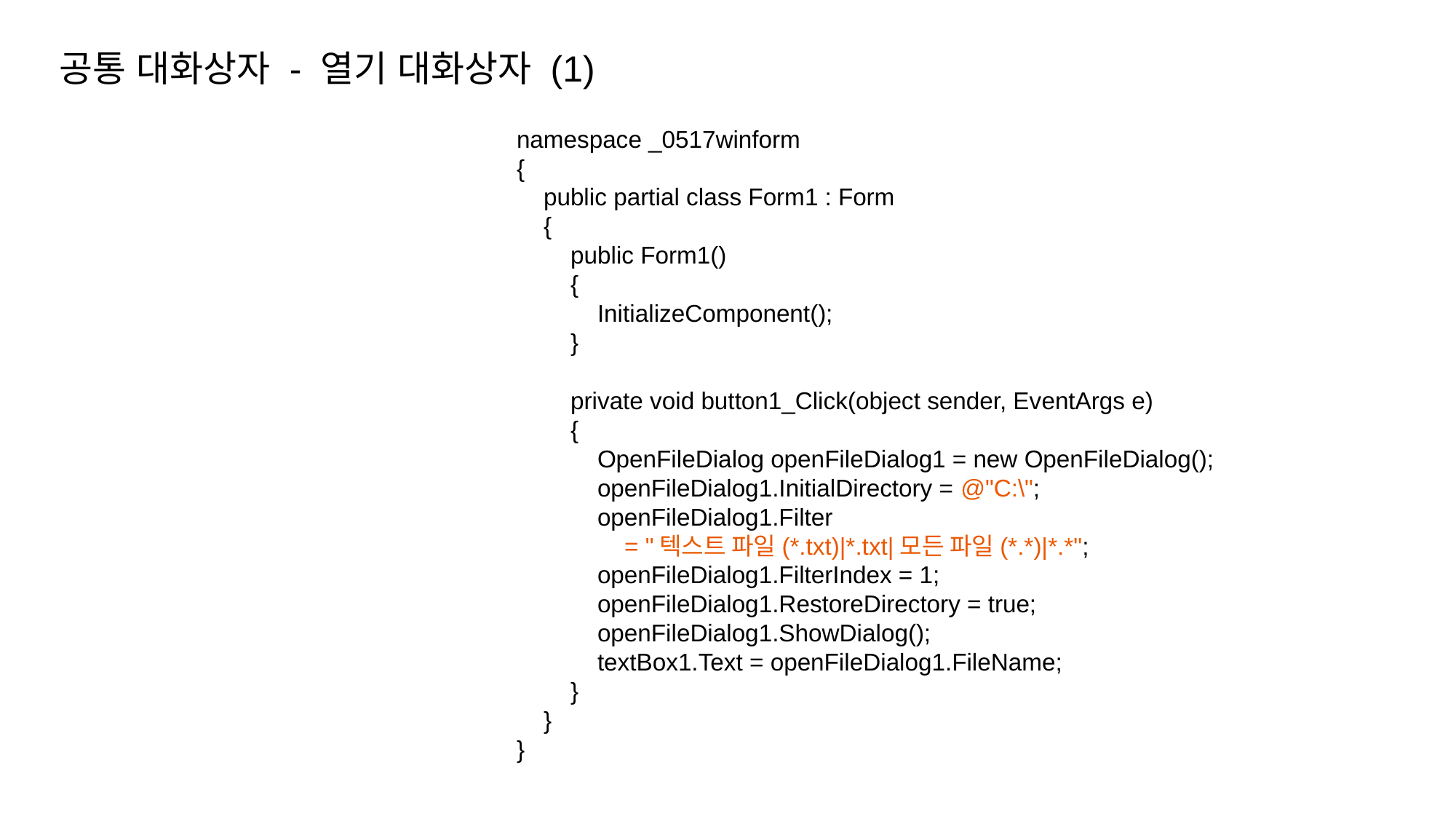

공통 대화상자 - 열기 대화상자 (1)
namespace _0517winform
{
    public partial class Form1 : Form
    {
        public Form1()
        {
            InitializeComponent();
        }

        private void button1_Click(object sender, EventArgs e)
        {
            OpenFileDialog openFileDialog1 = new OpenFileDialog();
            openFileDialog1.InitialDirectory = @"C:\";
            openFileDialog1.Filter
                = "텍스트 파일(*.txt)|*.txt|모든 파일(*.*)|*.*";
            openFileDialog1.FilterIndex = 1;
            openFileDialog1.RestoreDirectory = true;
            openFileDialog1.ShowDialog();
            textBox1.Text = openFileDialog1.FileName;
        }
    }
}